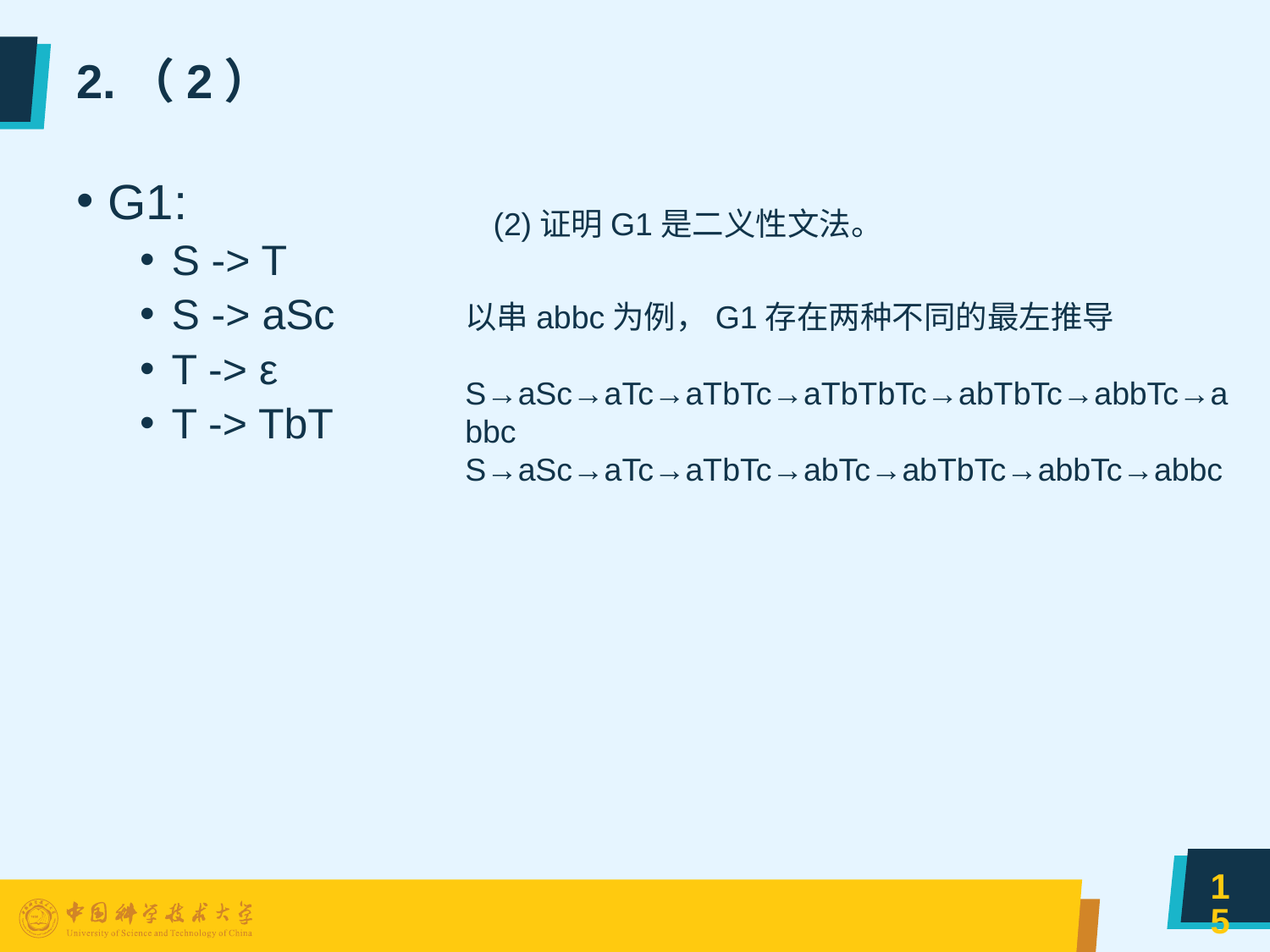

# 2.（2）
G1:
S -> T
S -> aSc
T -> ε
T -> TbT
(2)证明G1是二义性文法。
以串abbc为例，G1存在两种不同的最左推导

S→aSc→aTc→aTbTc→aTbTbTc→abTbTc→abbTc→abbc
S→aSc→aTc→aTbTc→abTc→abTbTc→abbTc→abbc
15